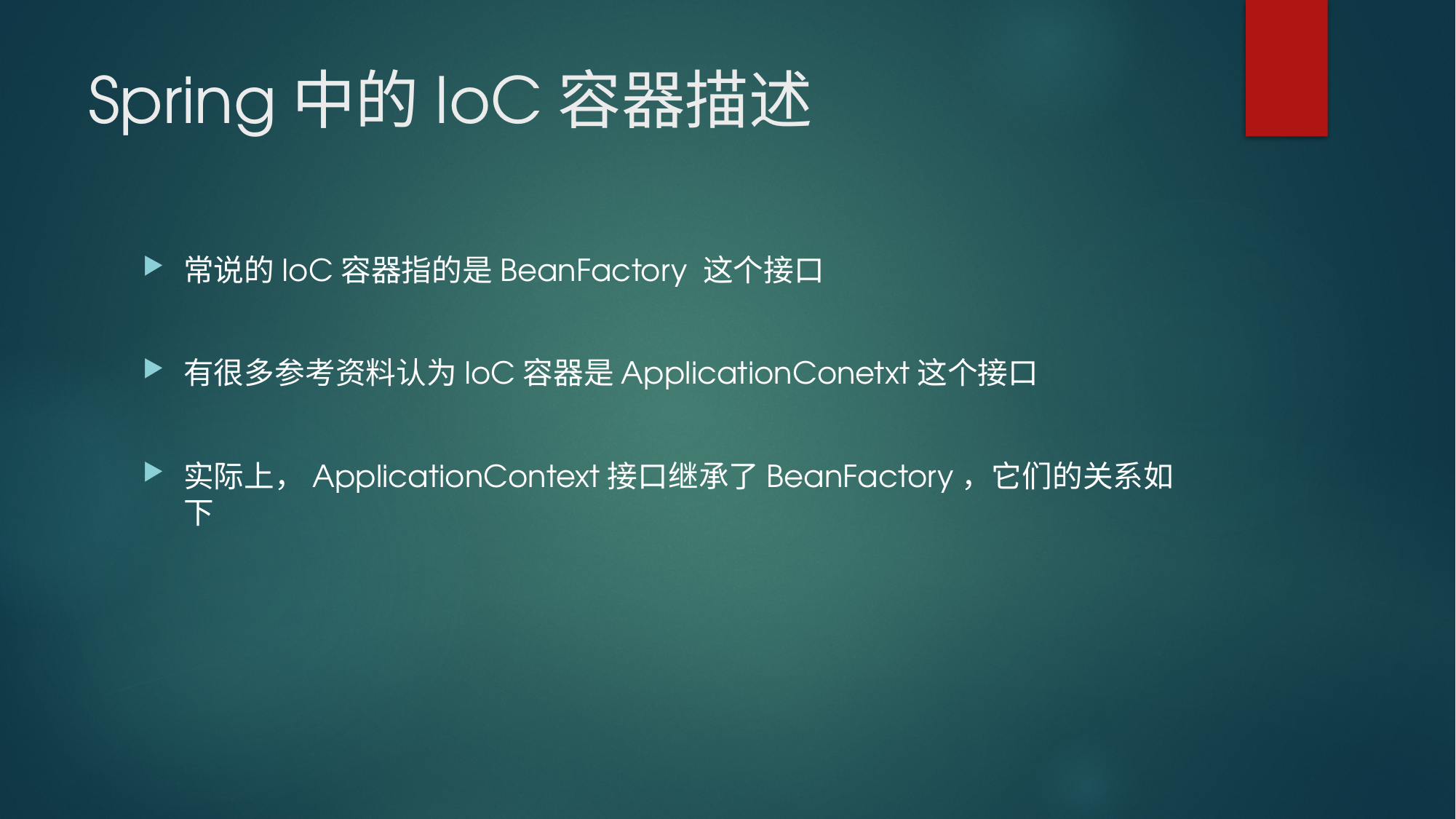

# Spring中的IoC容器描述
常说的IoC容器指的是BeanFactory 这个接口

有很多参考资料认为IoC容器是ApplicationConetxt这个接口

实际上，ApplicationContext接口继承了BeanFactory，它们的关系如下